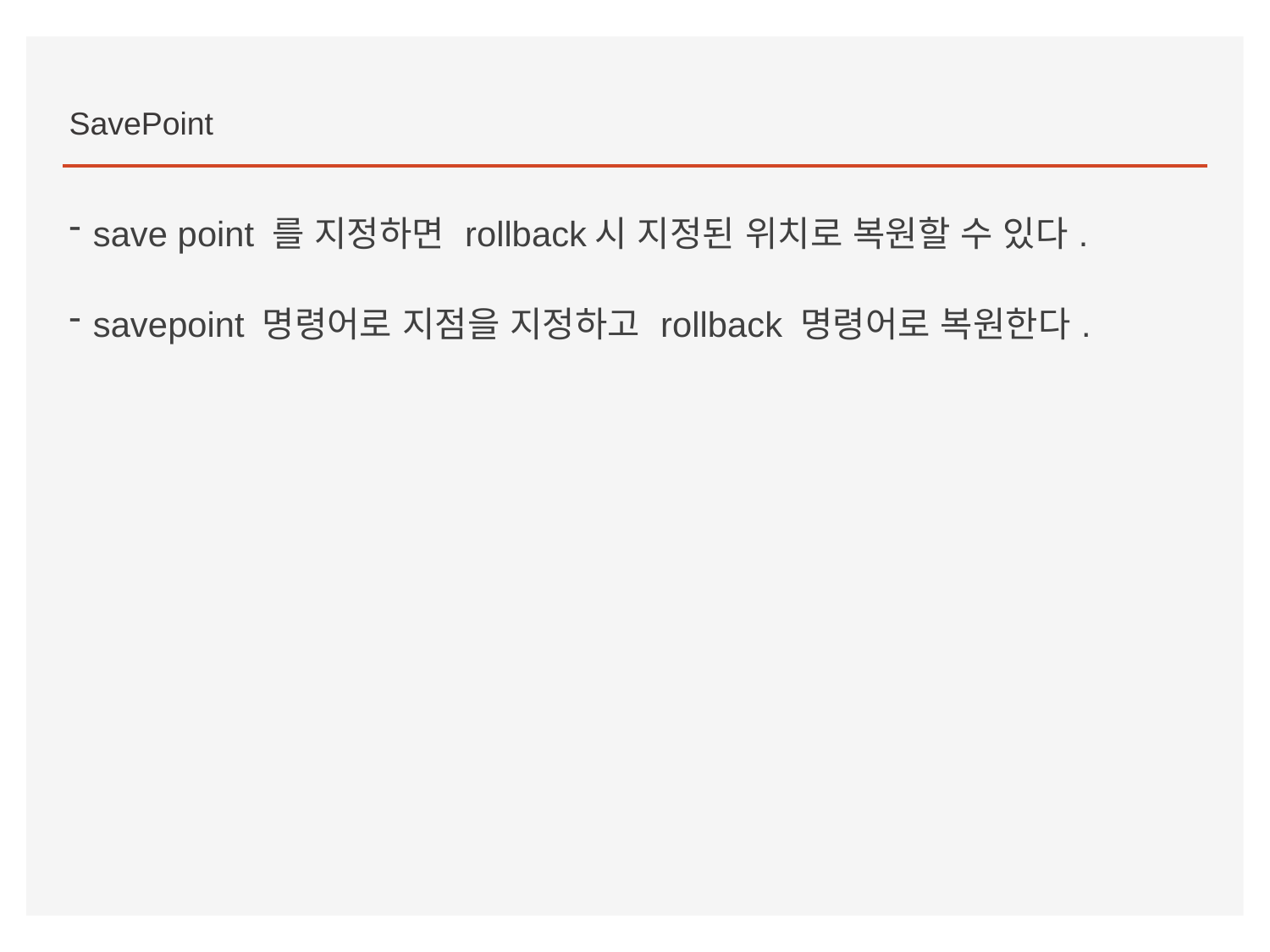

SavePoint
save point 를 지정하면 rollback시 지정된 위치로 복원할 수 있다.
savepoint 명령어로 지점을 지정하고 rollback 명령어로 복원한다.